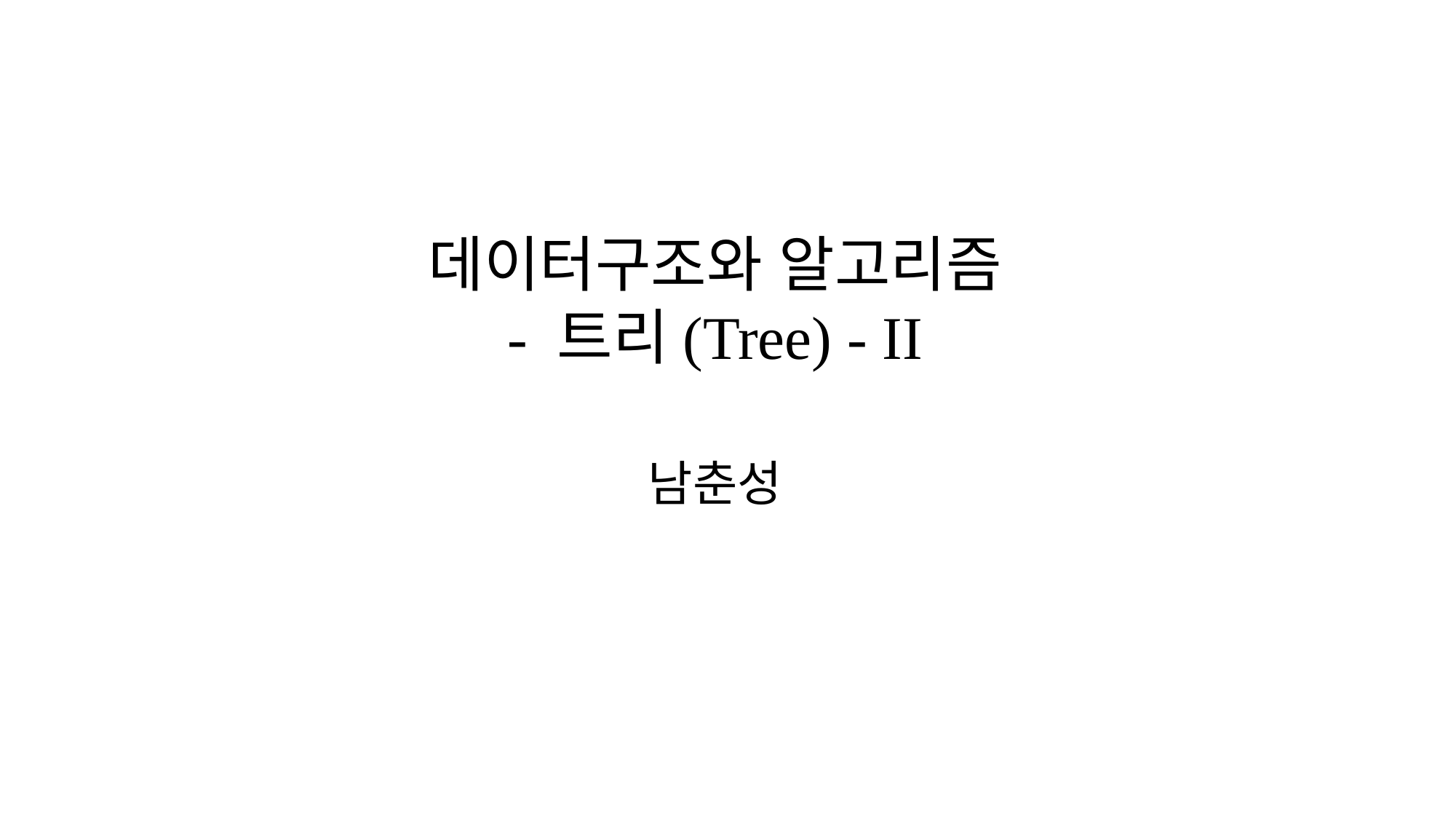

데이터구조와 알고리즘
- 트리(Tree) - II
남춘성